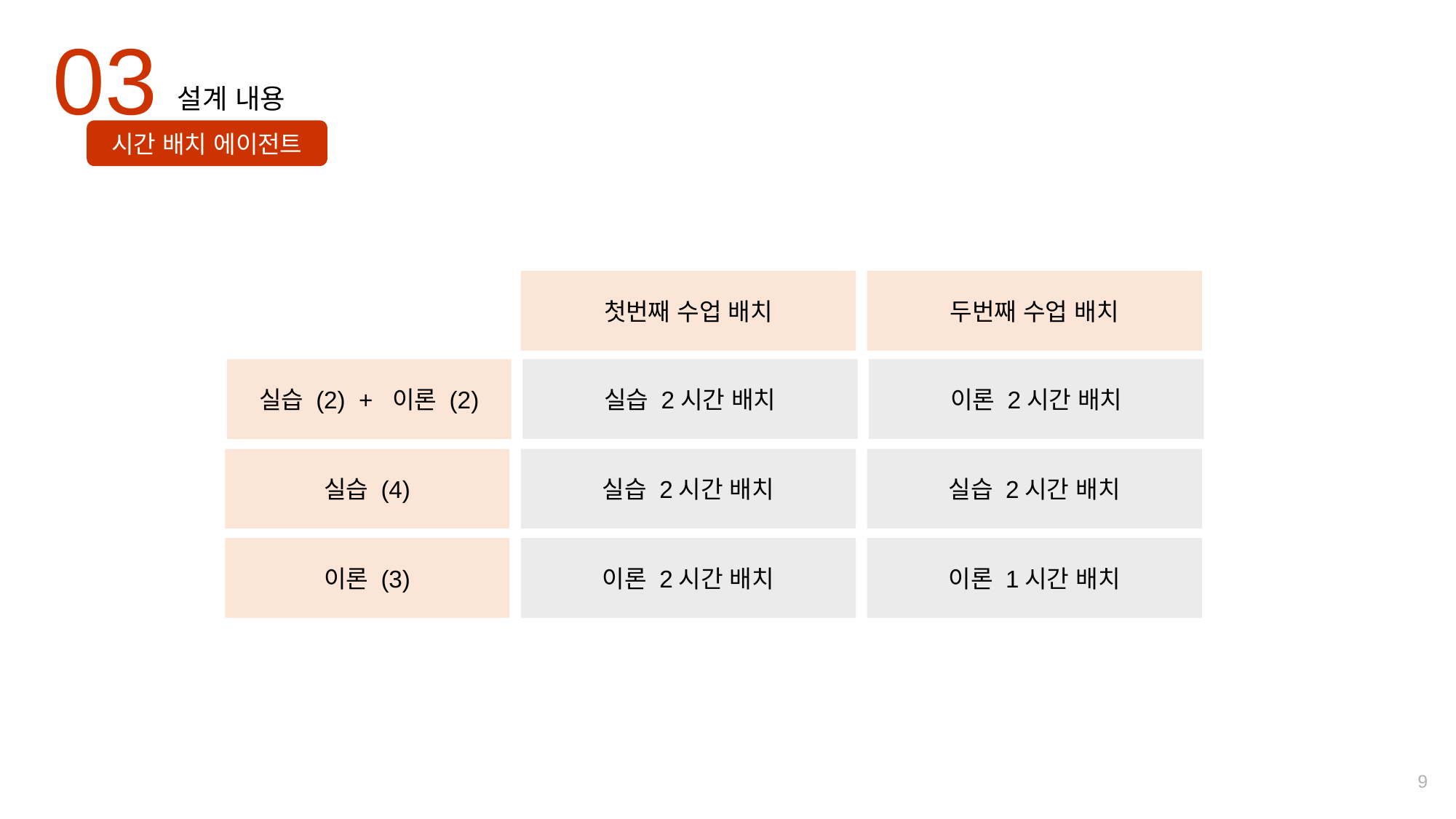

03
설계 내용
시간 배치 에이전트
첫번째 수업 배치
두번째 수업 배치
실습 (2)  +  이론 (2)
실습 2시간 배치
이론 2시간 배치
실습 (4)
실습 2시간 배치
실습 2시간 배치
이론 (3)
이론 2시간 배치
이론 1시간 배치
9